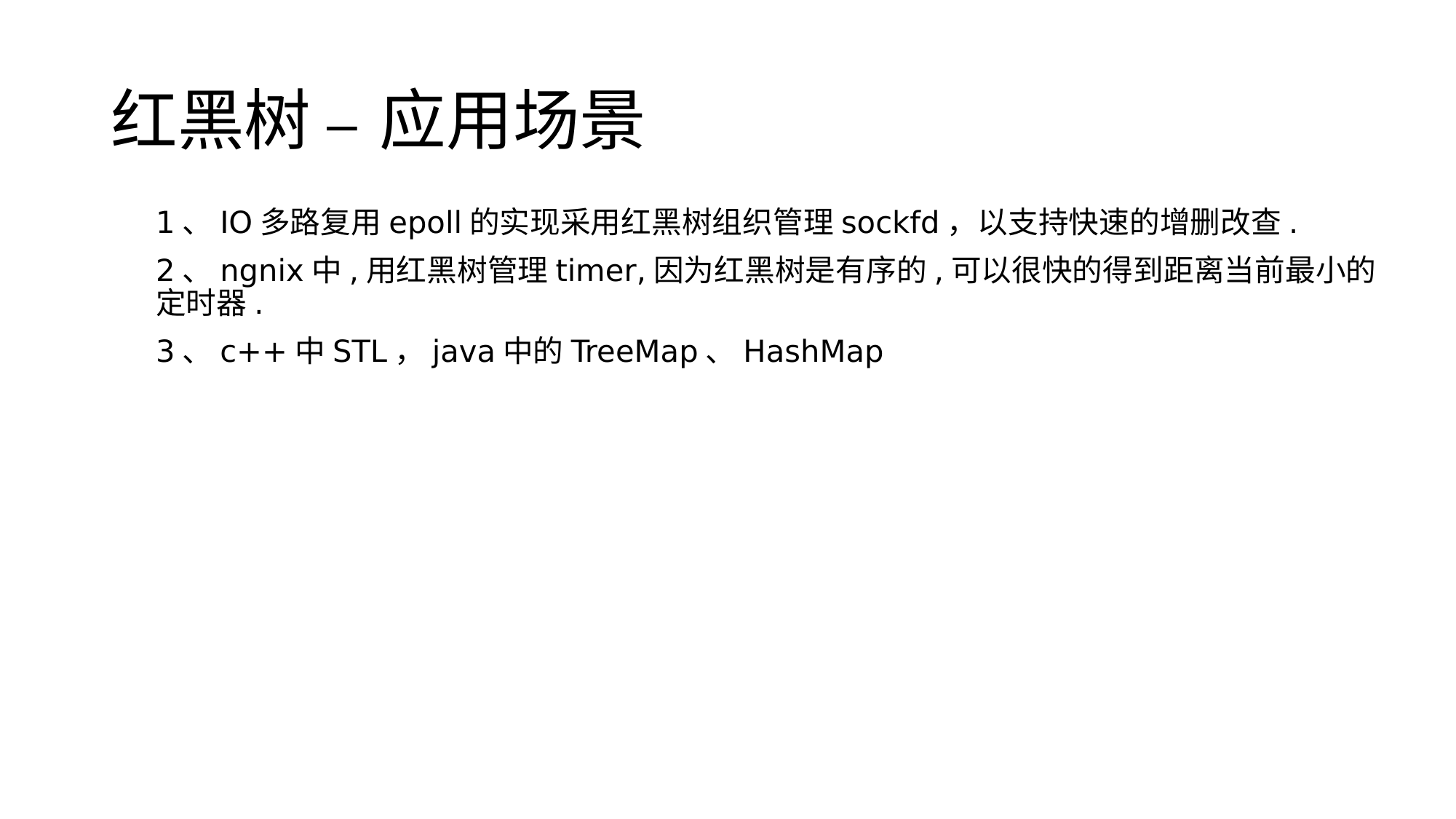

# 红黑树-应用场景
1、IO多路复用epoll的实现采用红黑树组织管理sockfd，以支持快速的增删改查.
2、ngnix中,用红黑树管理timer,因为红黑树是有序的,可以很快的得到距离当前最小的定时器.
3、c++中STL，java中的TreeMap、HashMap